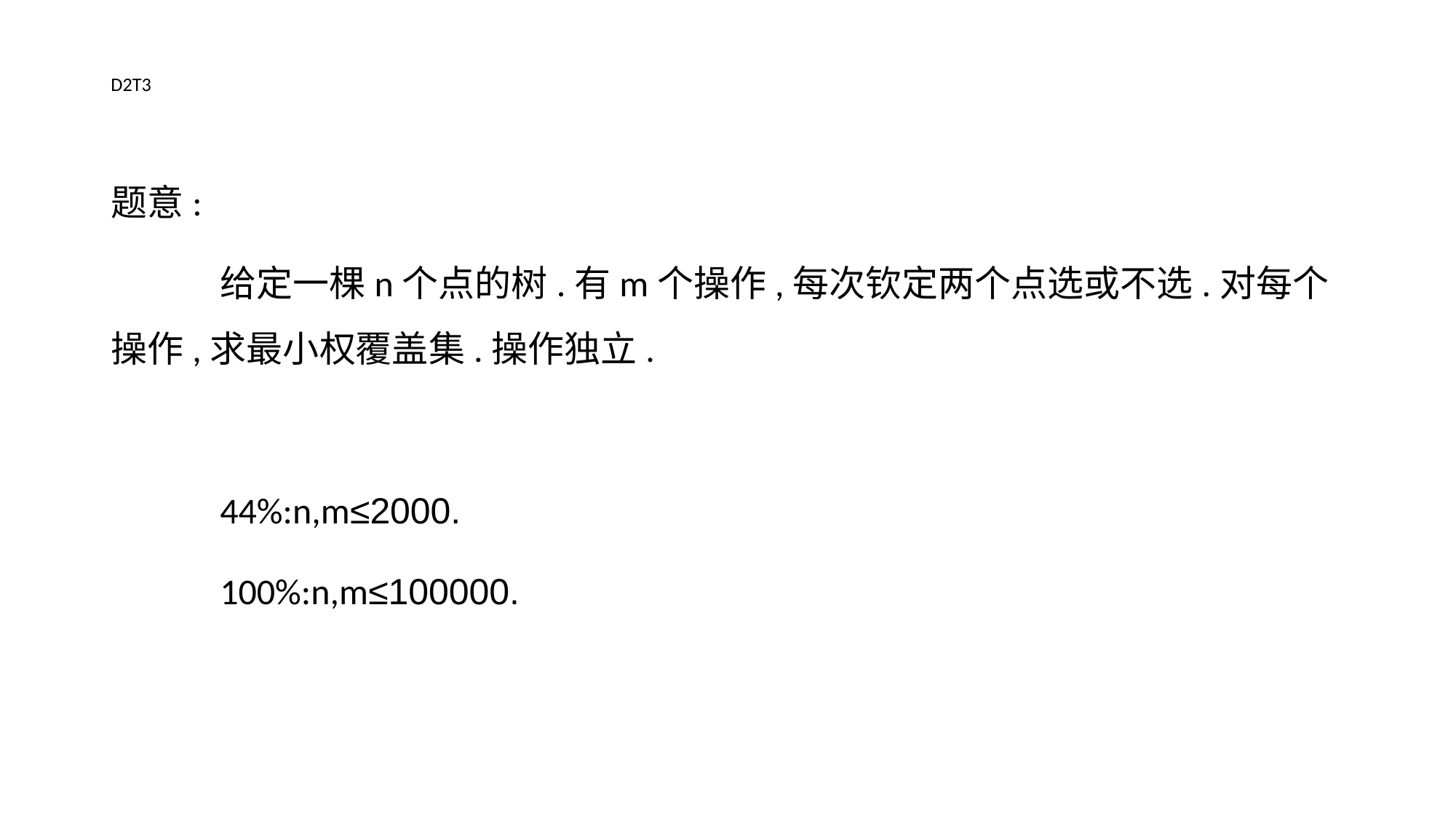

# D2T3
题意:
	给定一棵n个点的树.有m个操作,每次钦定两个点选或不选.对每个操作,求最小权覆盖集.操作独立.

	44%:n,m≤2000.
	100%:n,m≤100000.